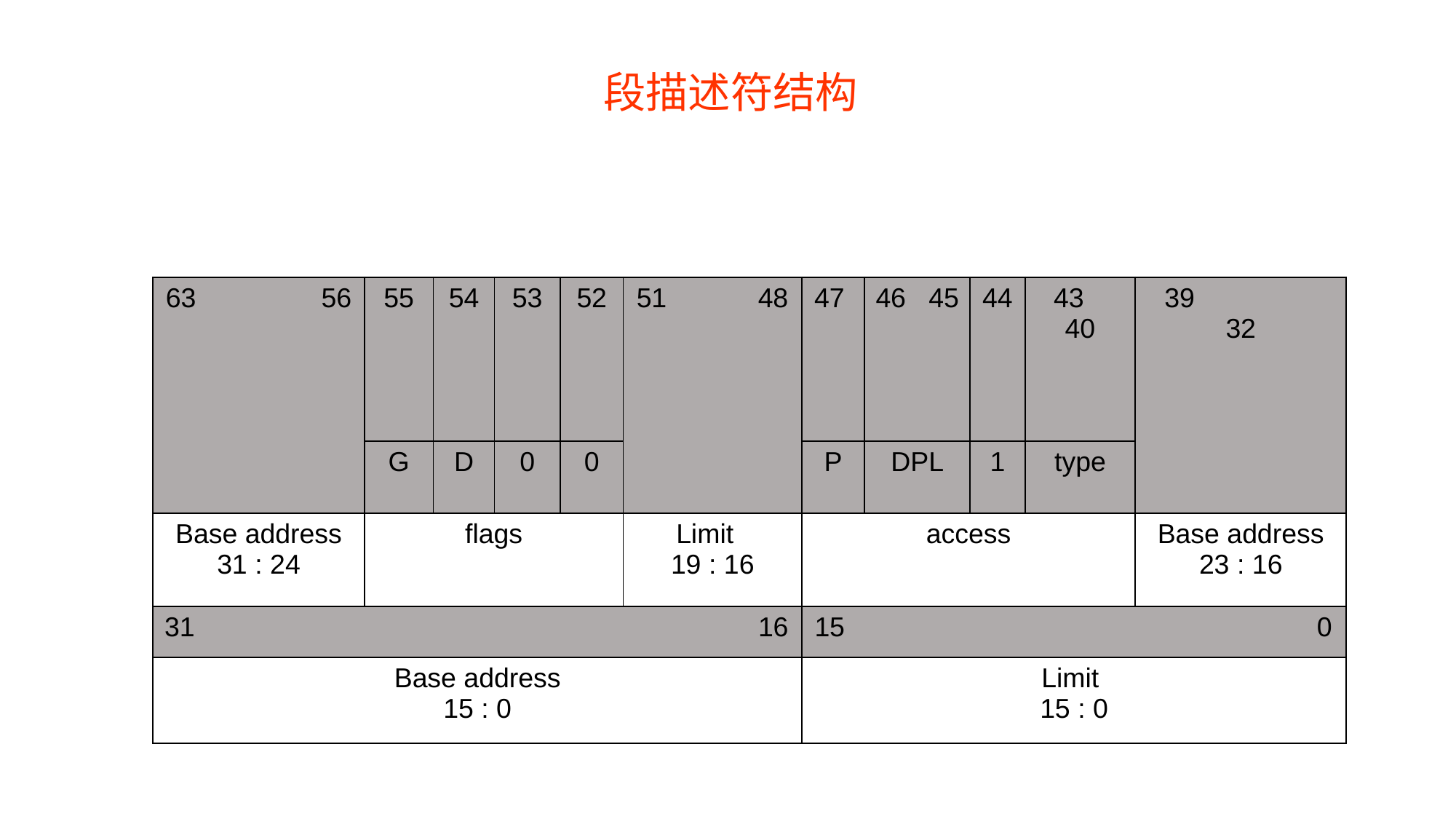

段描述符结构
| 56 | 55 | 54 | 53 | 52 | 51 48 | 47 | 46 45 | 44 | 43 40 | 39 32 |
| --- | --- | --- | --- | --- | --- | --- | --- | --- | --- | --- |
|  | G | D | 0 | 0 |  | P | DPL | 1 | type |  |
| Base address 31 : 24 | flags |  |  |  | Limit 19 : 16 | access |  |  |  | Base address 23 : 16 |
| 31 16 |  |  |  |  |  | 15 0 |  |  |  |  |
| Base address 15 : 0 |  |  |  |  |  | Limit 15 : 0 |  |  |  |  |